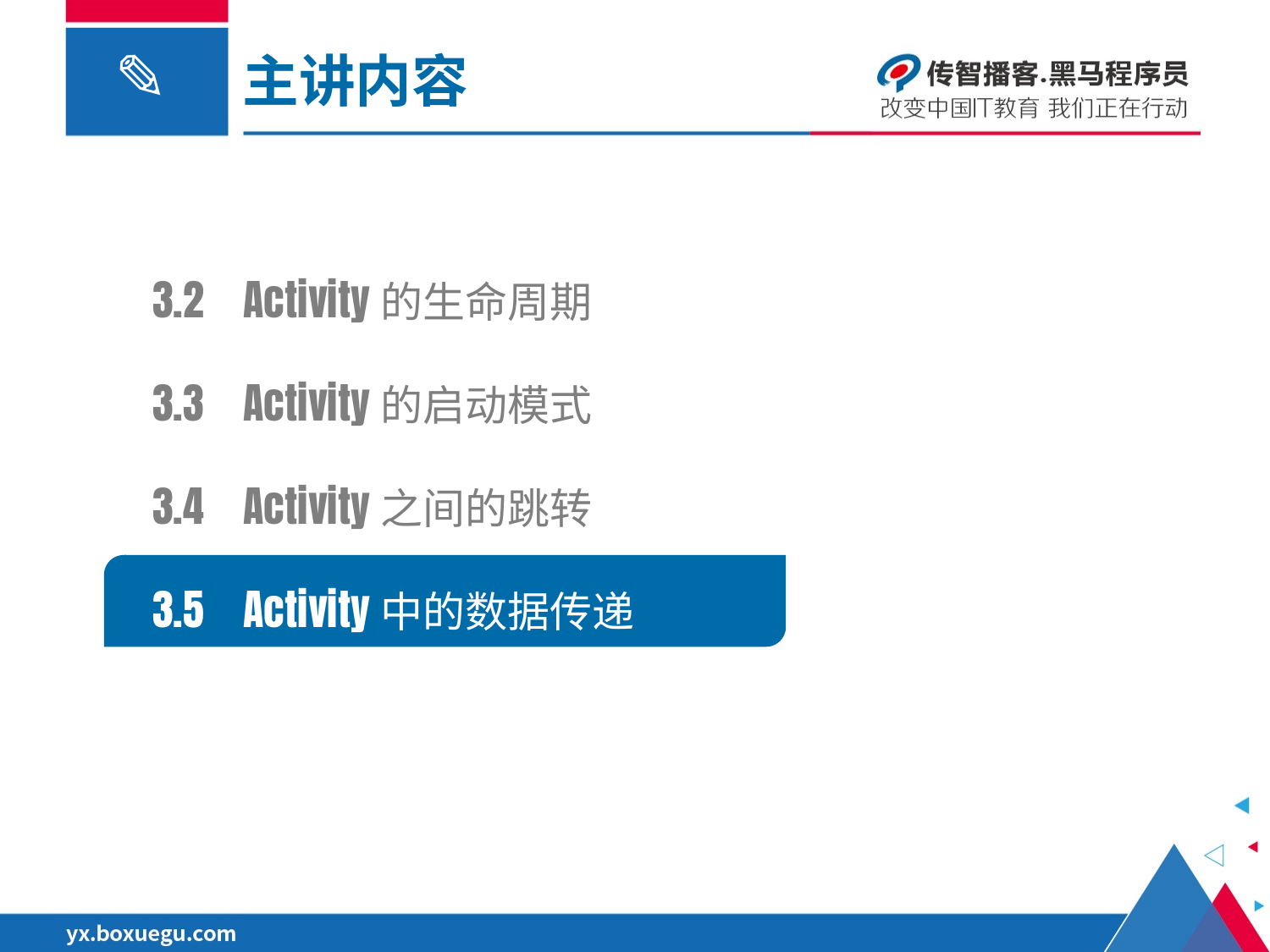

主讲内容
3.2    Activity的生命周期
3.3    Activity的启动模式
3.4    Activity之间的跳转

3.5    Activity中的数据传递